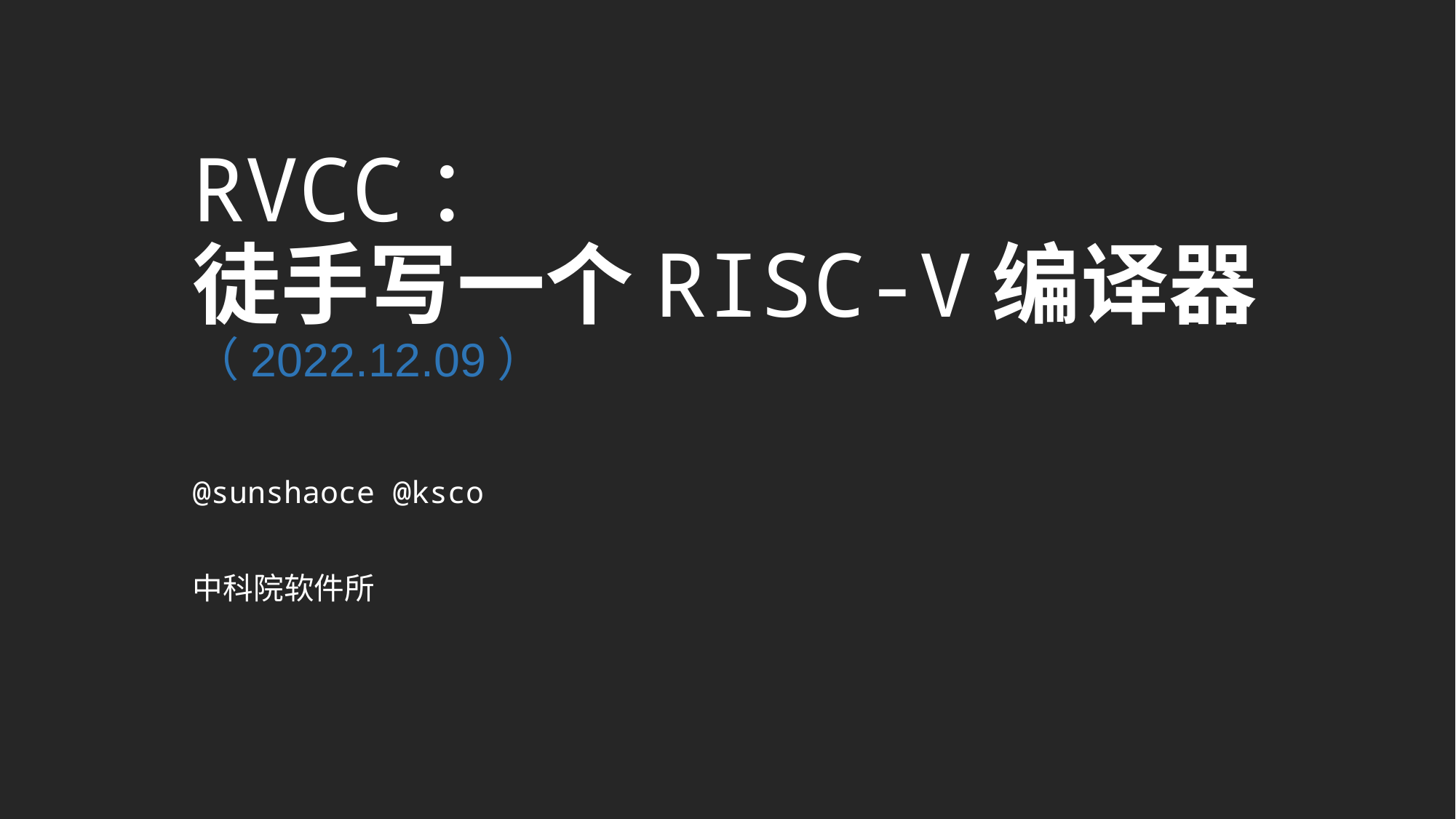

# RVCC： 徒手写一个RISC-V编译器 （2022.12.09）
@sunshaoce @ksco

中科院软件所